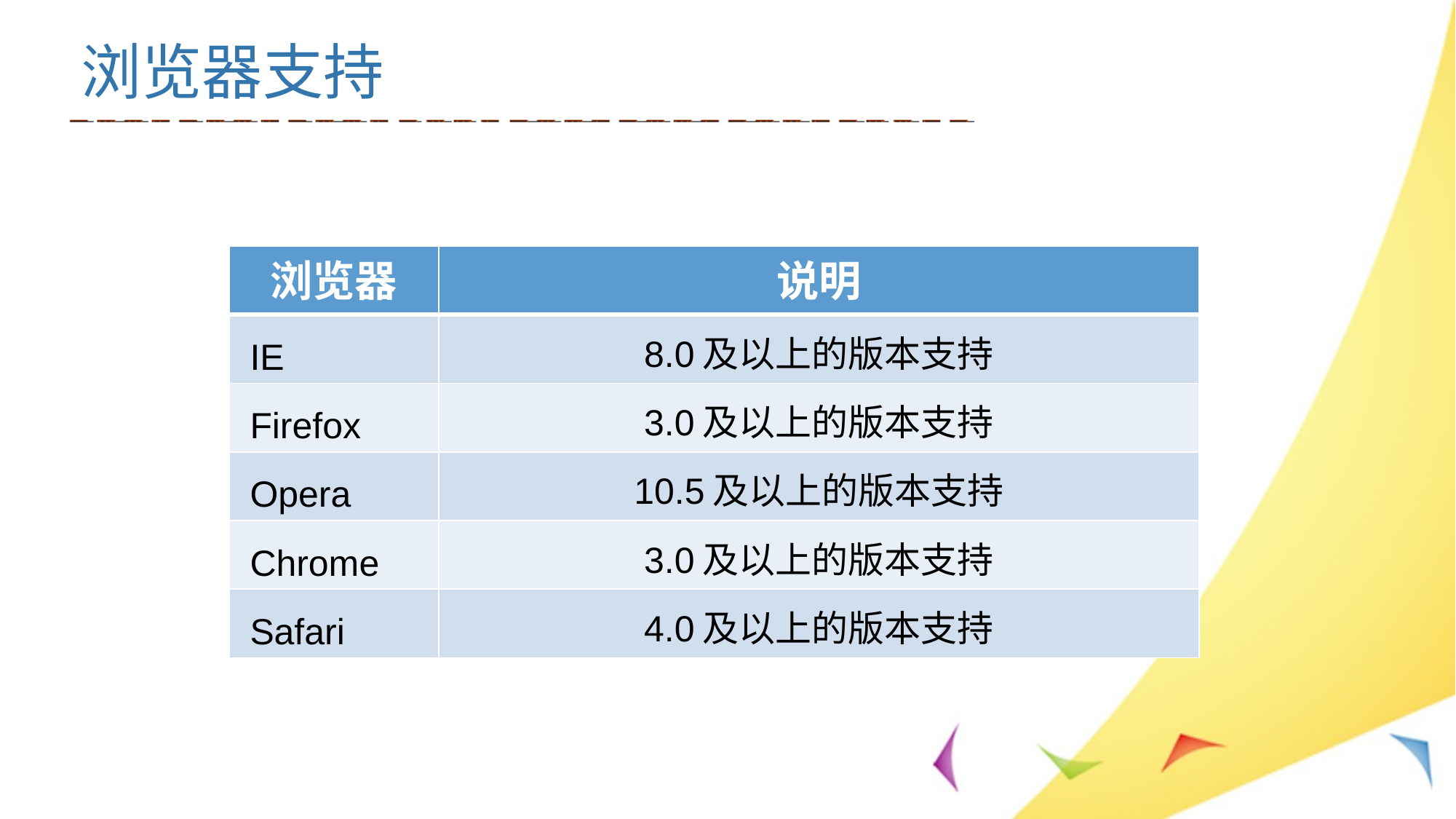

浏览器支持
| 浏览器 | 说明 |
| --- | --- |
| IE | 8.0及以上的版本支持 |
| Firefox | 3.0及以上的版本支持 |
| Opera | 10.5及以上的版本支持 |
| Chrome | 3.0及以上的版本支持 |
| Safari | 4.0及以上的版本支持 |